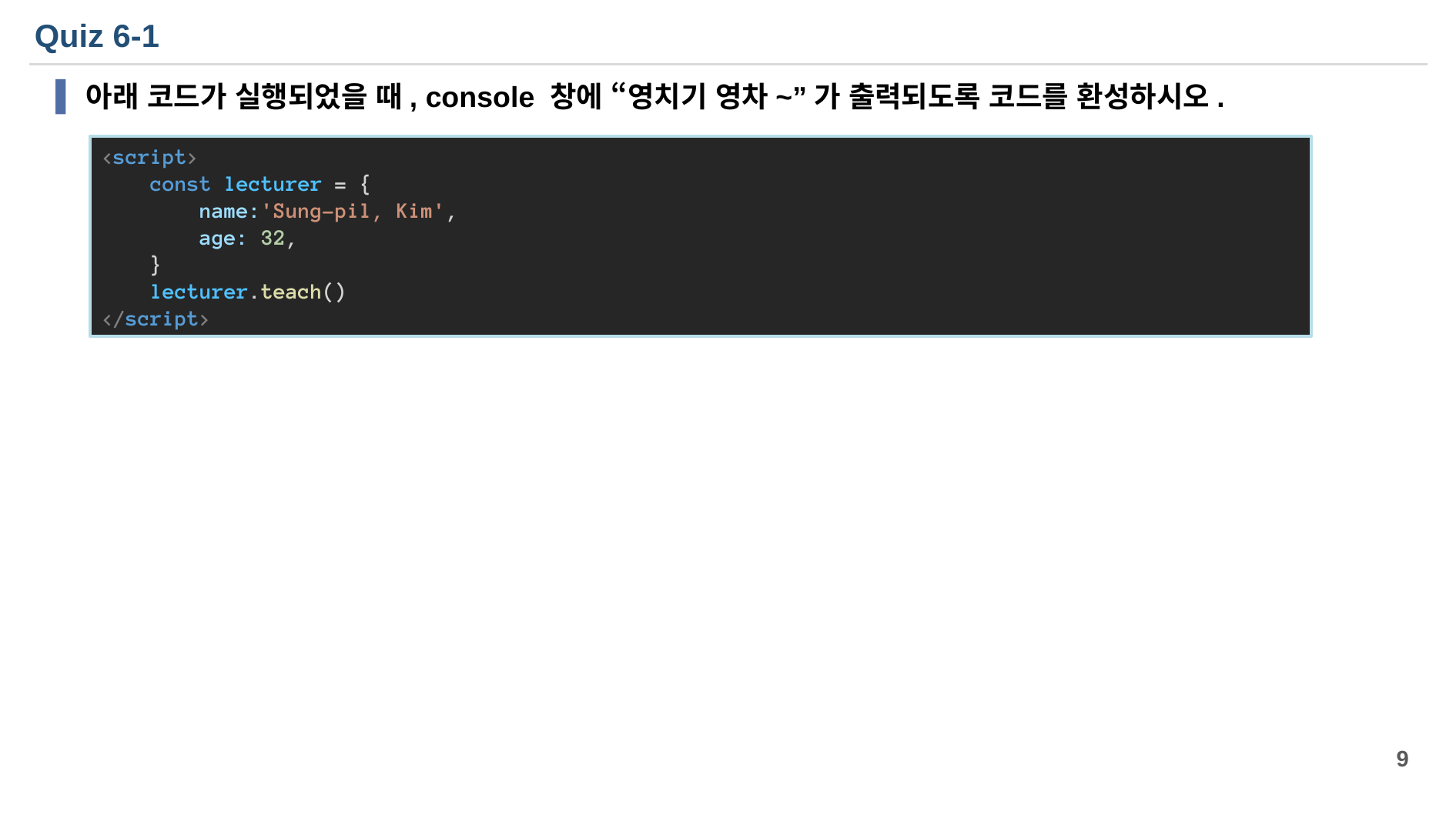

# Quiz 6-1
아래 코드가 실행되었을 때, console 창에 “영치기 영차~”가 출력되도록 코드를 환성하시오.

<script>
    const lecturer = {
        name:'Sung-pil, Kim',
        age: 32,
    }
    lecturer.teach()
</script>
9